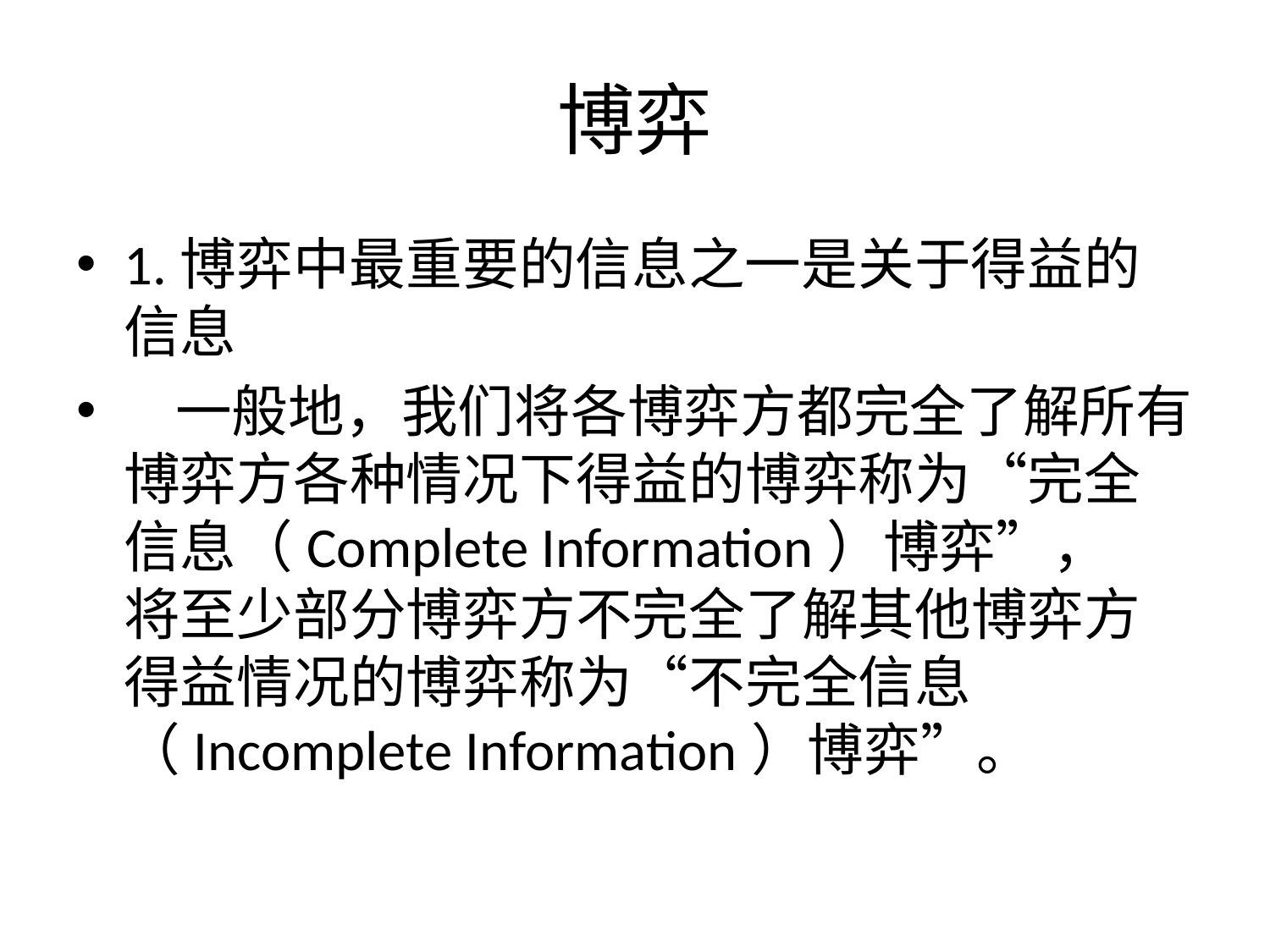

# 博弈
1.博弈中最重要的信息之一是关于得益的信息
   一般地，我们将各博弈方都完全了解所有博弈方各种情况下得益的博弈称为“完全信息（Complete Information）博弈”，     将至少部分博弈方不完全了解其他博弈方得益情况的博弈称为“不完全信息（Incomplete Information）博弈”。